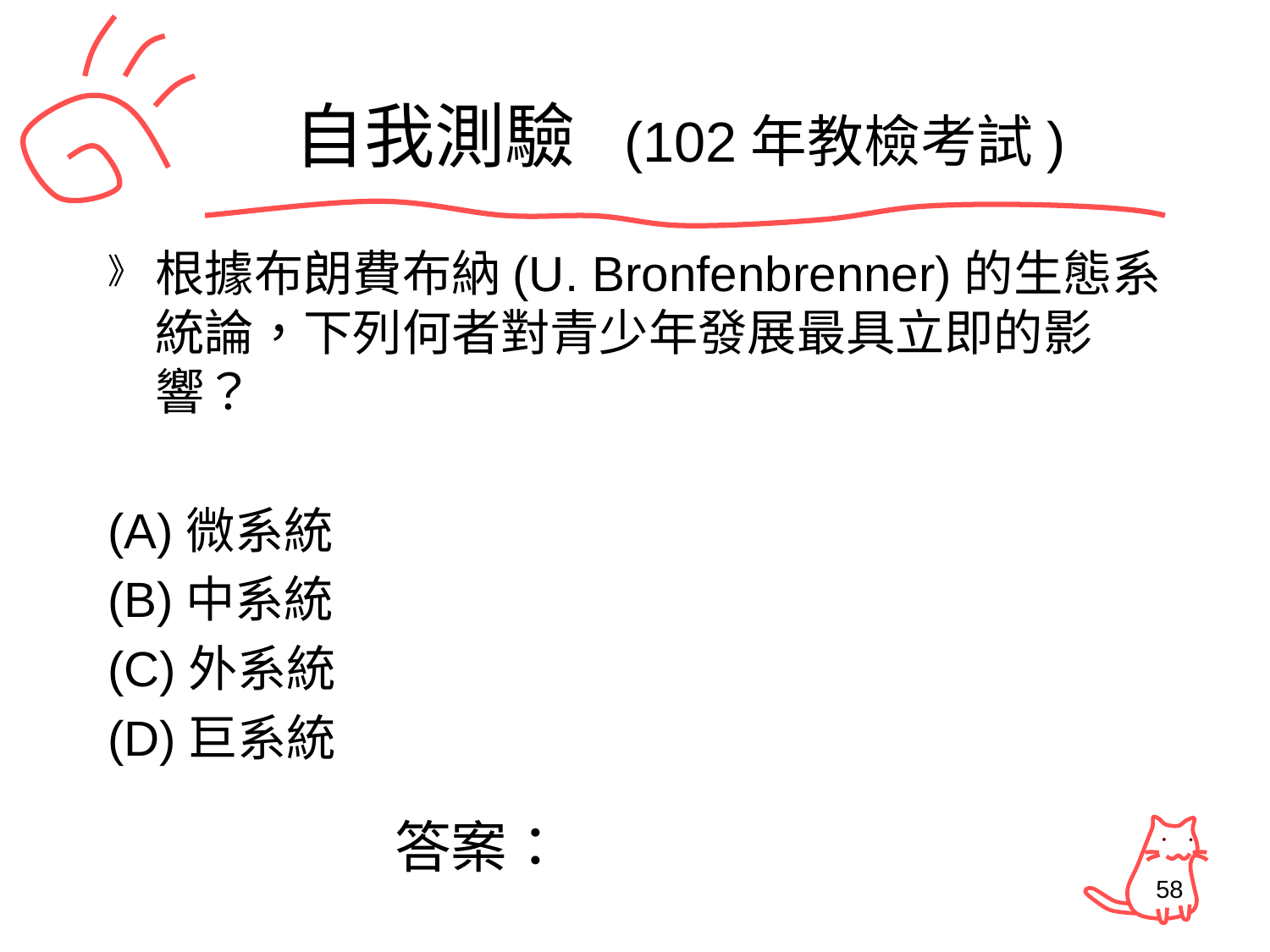

# 自我測驗  (102年教檢考試)
根據布朗費布納(U. Bronfenbrenner)的生態系統論，下列何者對青少年發展最具立即的影響？

(A)微系統
(B)中系統
(C)外系統
(D)巨系統

答案：
58